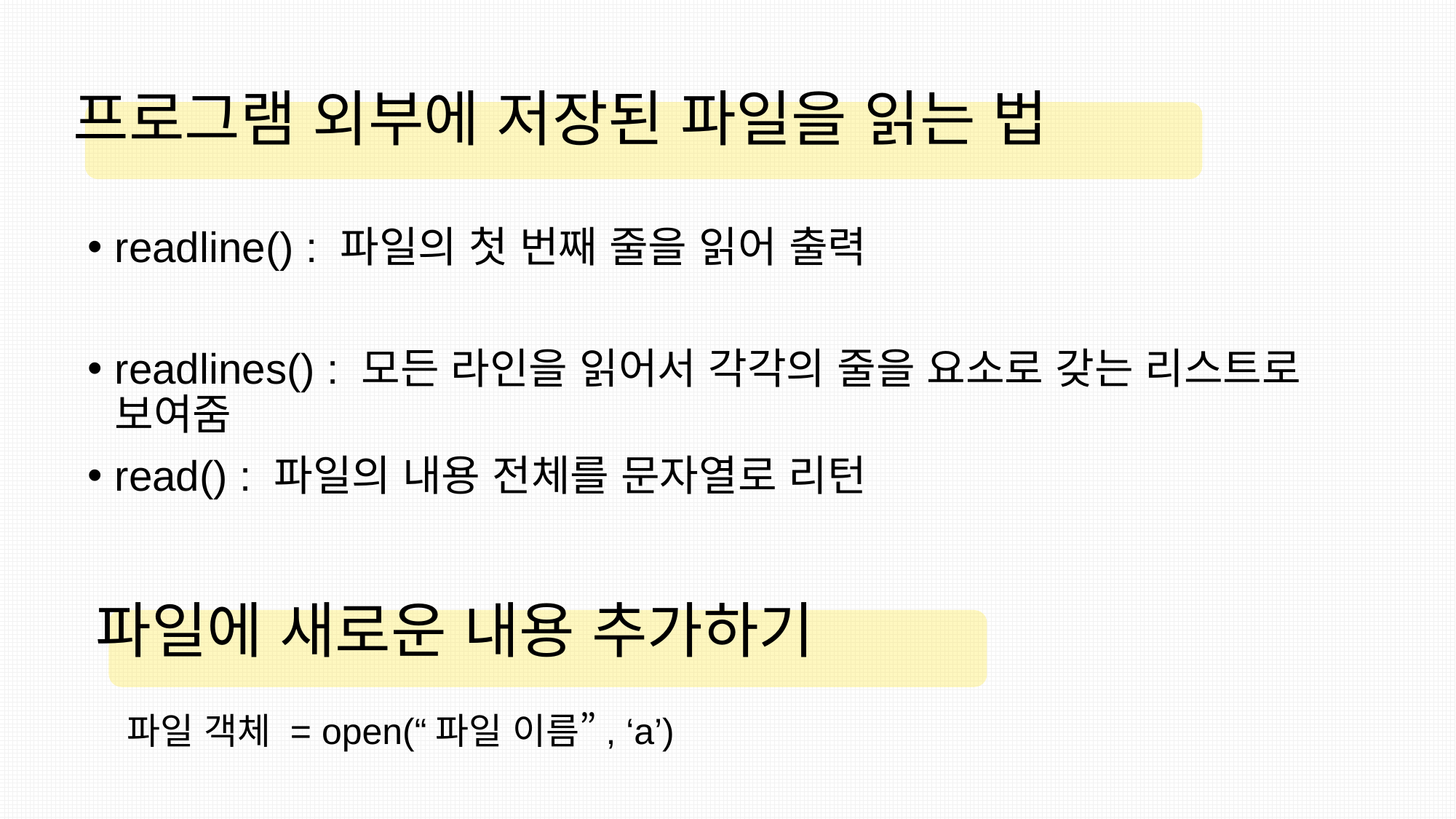

프로그램 외부에 저장된 파일을 읽는 법

readline() : 파일의 첫 번째 줄을 읽어 출력

readlines() : 모든 라인을 읽어서 각각의 줄을 요소로 갖는 리스트로 보여줌
read() : 파일의 내용 전체를 문자열로 리턴

# 파일에 새로운 내용 추가하기

파일 객체 = open(“파일 이름”, ‘a’)